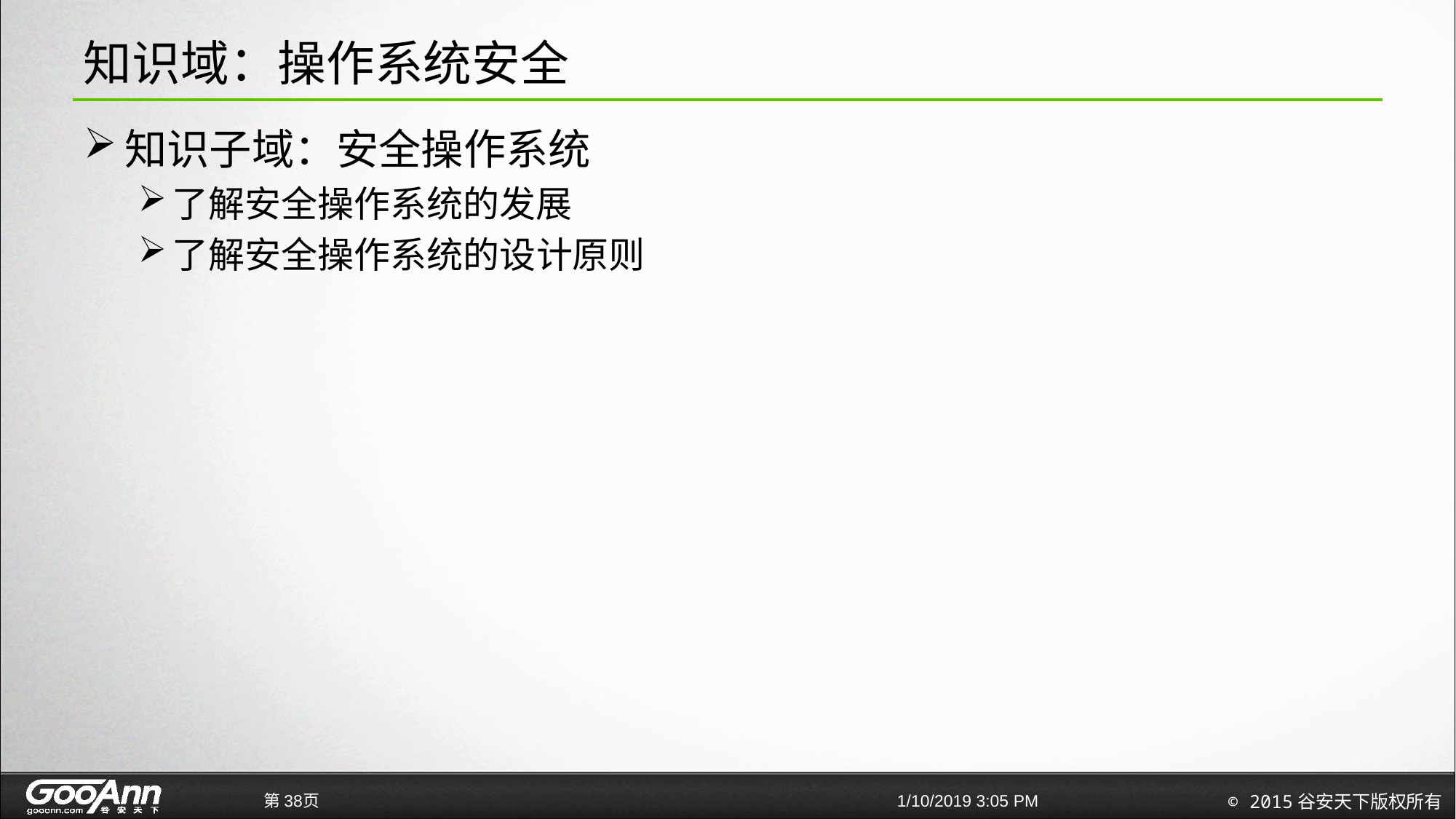

# 知识域：操作系统安全
知识子域：安全操作系统
了解安全操作系统的发展
了解安全操作系统的设计原则